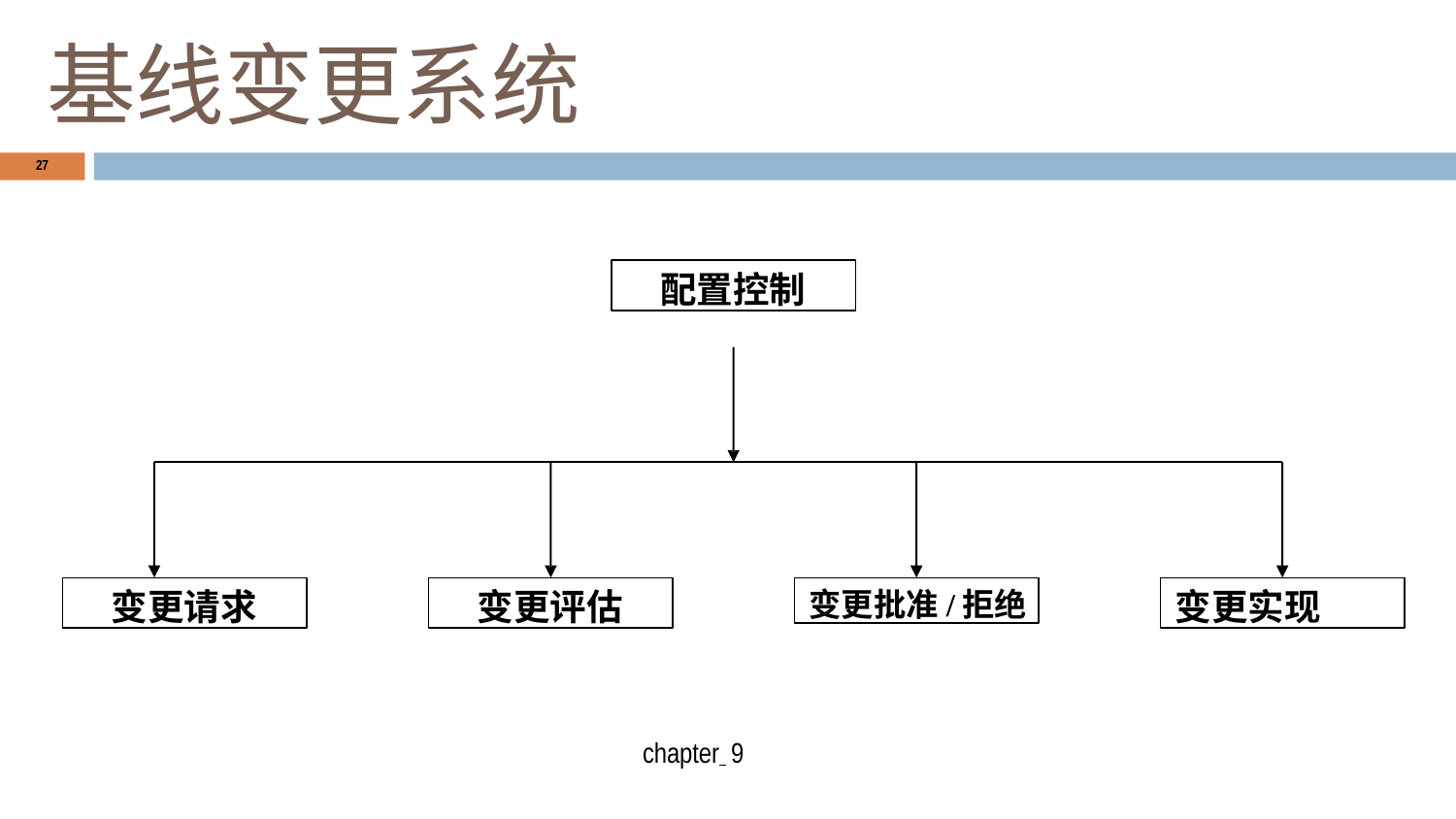

# 基线变更系统
27
配置控制

变更请求
变更评估
变更批准/拒绝
变更实现
chapter 9